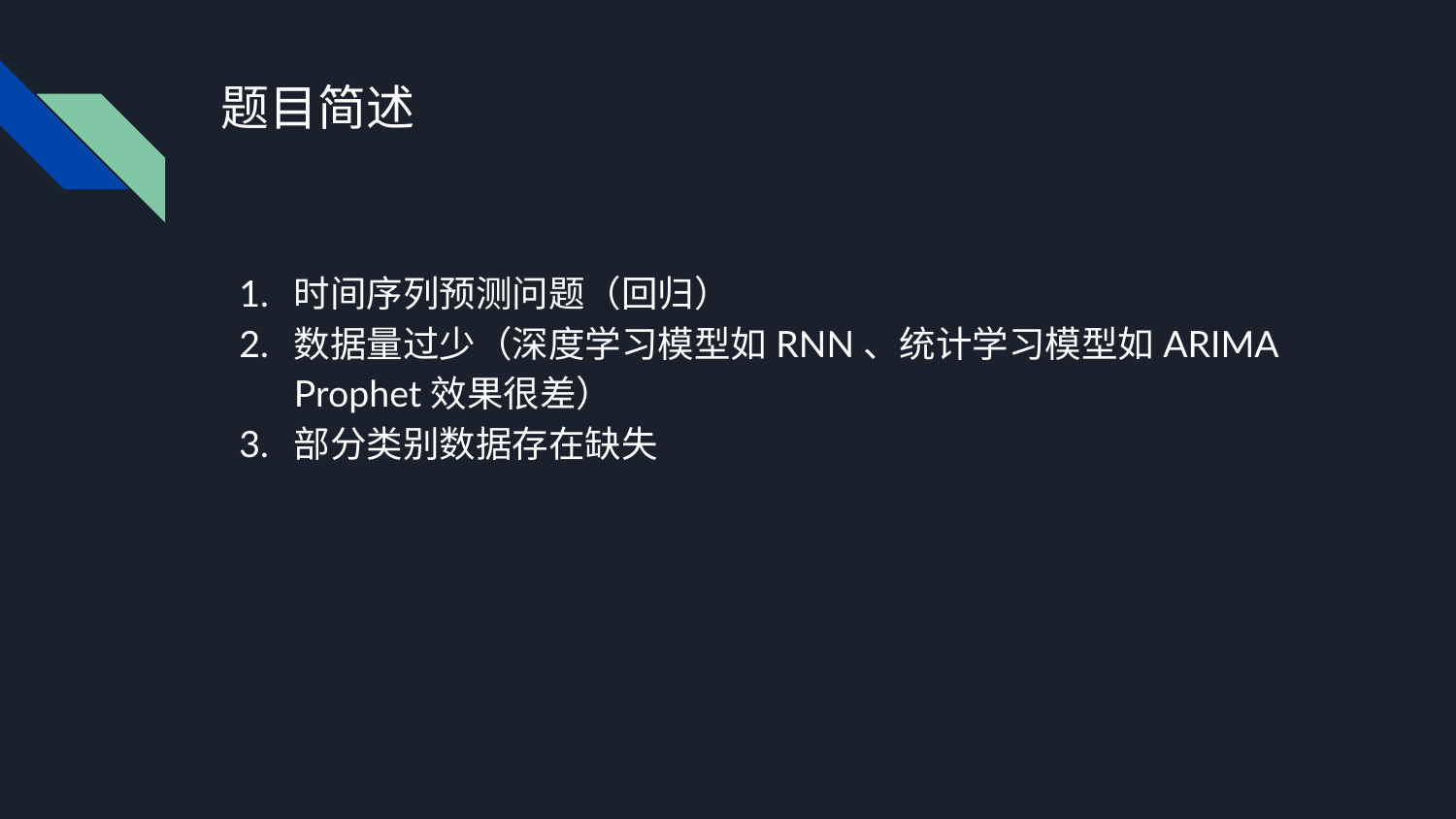

# 题目简述
时间序列预测问题（回归）
数据量过少（深度学习模型如RNN、统计学习模型如ARIMA Prophet效果很差）
部分类别数据存在缺失